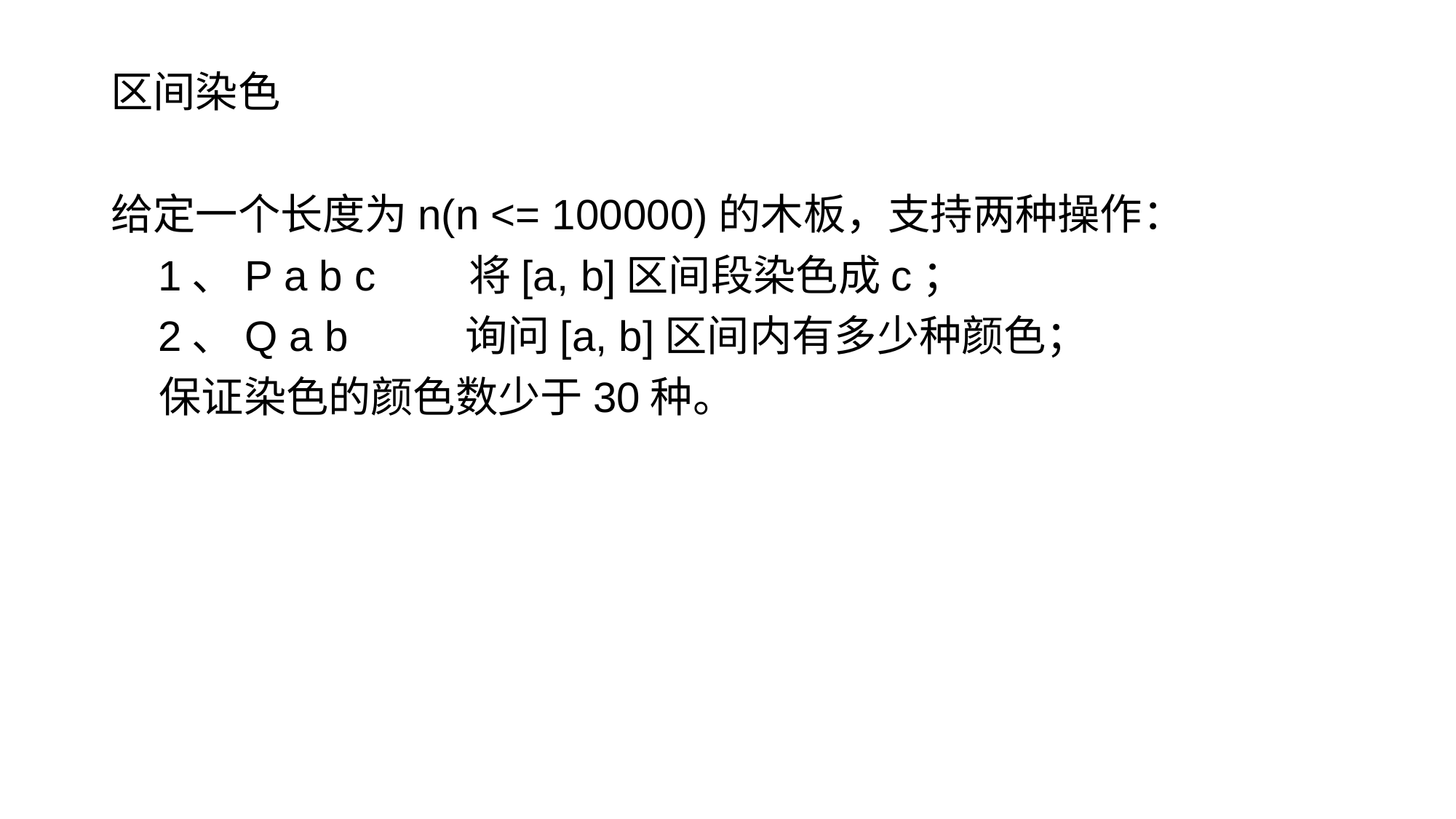

区间染色

给定一个长度为n(n <= 100000)的木板，支持两种操作：
    1、P a b c       将[a, b]区间段染色成c；
    2、Q a b         询问[a, b]区间内有多少种颜色；
    保证染色的颜色数少于30种。